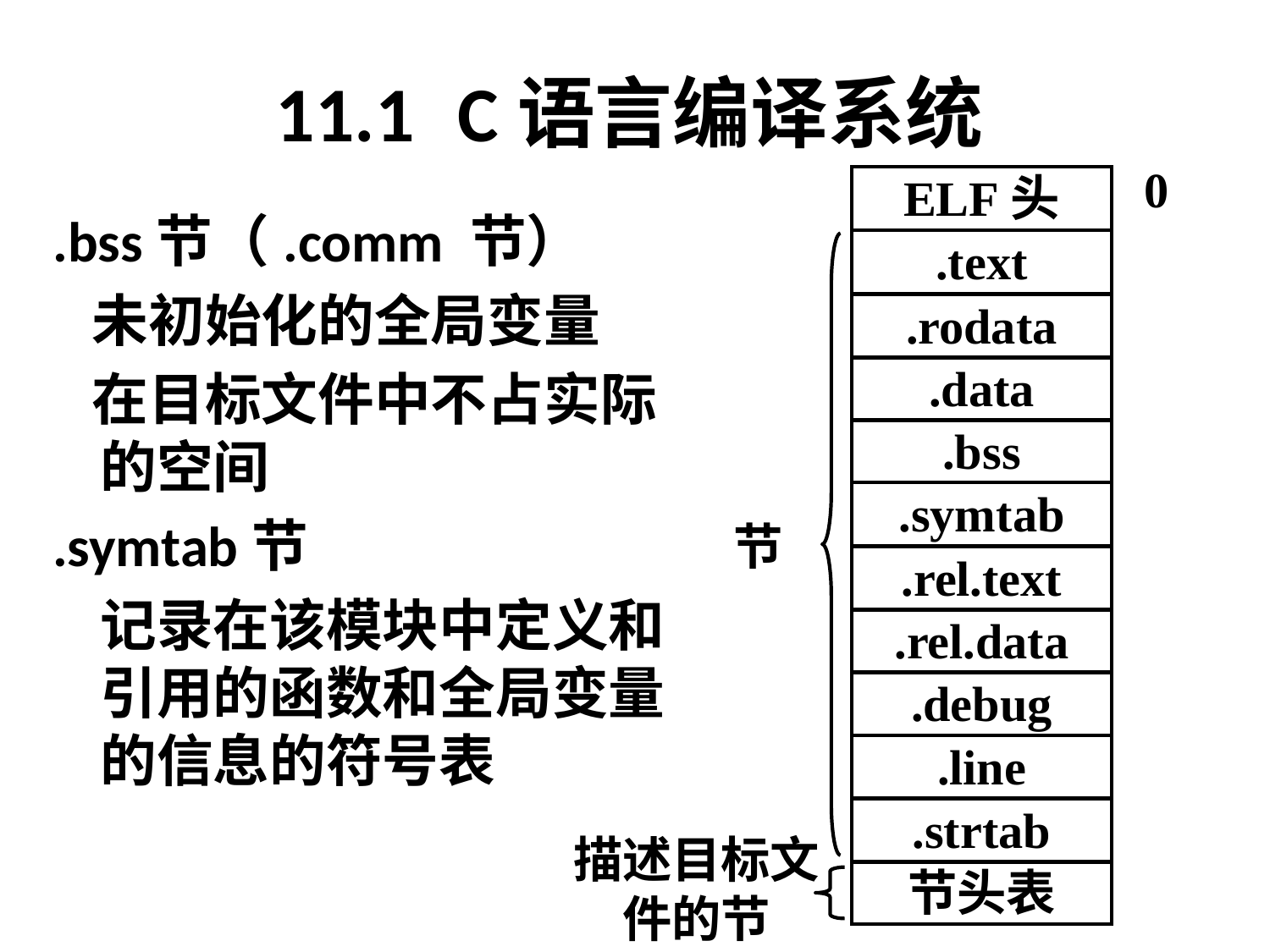

# 11.1  C语言编译系统
0
ELF头
.text

.rodata
.data
.bss
.symtab
节
.rel.text
.rel.data
.debug
.line
.strtab
描述目标文件的节
节头表

.bss节（.comm 节）
  未初始化的全局变量
  在目标文件中不占实际的空间
.symtab节
	记录在该模块中定义和引用的函数和全局变量的信息的符号表